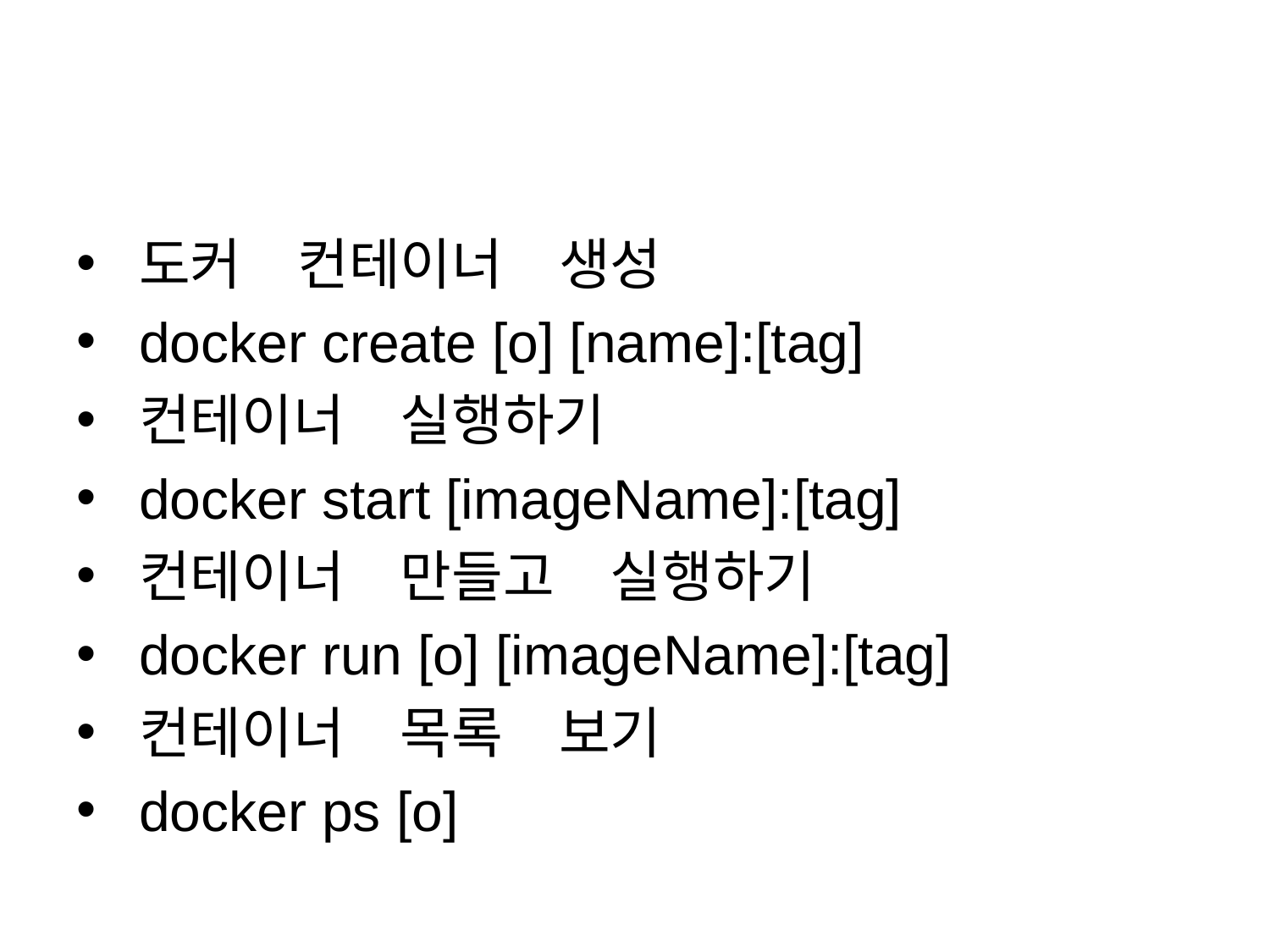

#
도커　컨테이너　생성
docker create [o] [name]:[tag]
컨테이너　실행하기
docker start [imageName]:[tag]
컨테이너　만들고　실행하기
docker run [o] [imageName]:[tag]
컨테이너　목록　보기
docker ps [o]